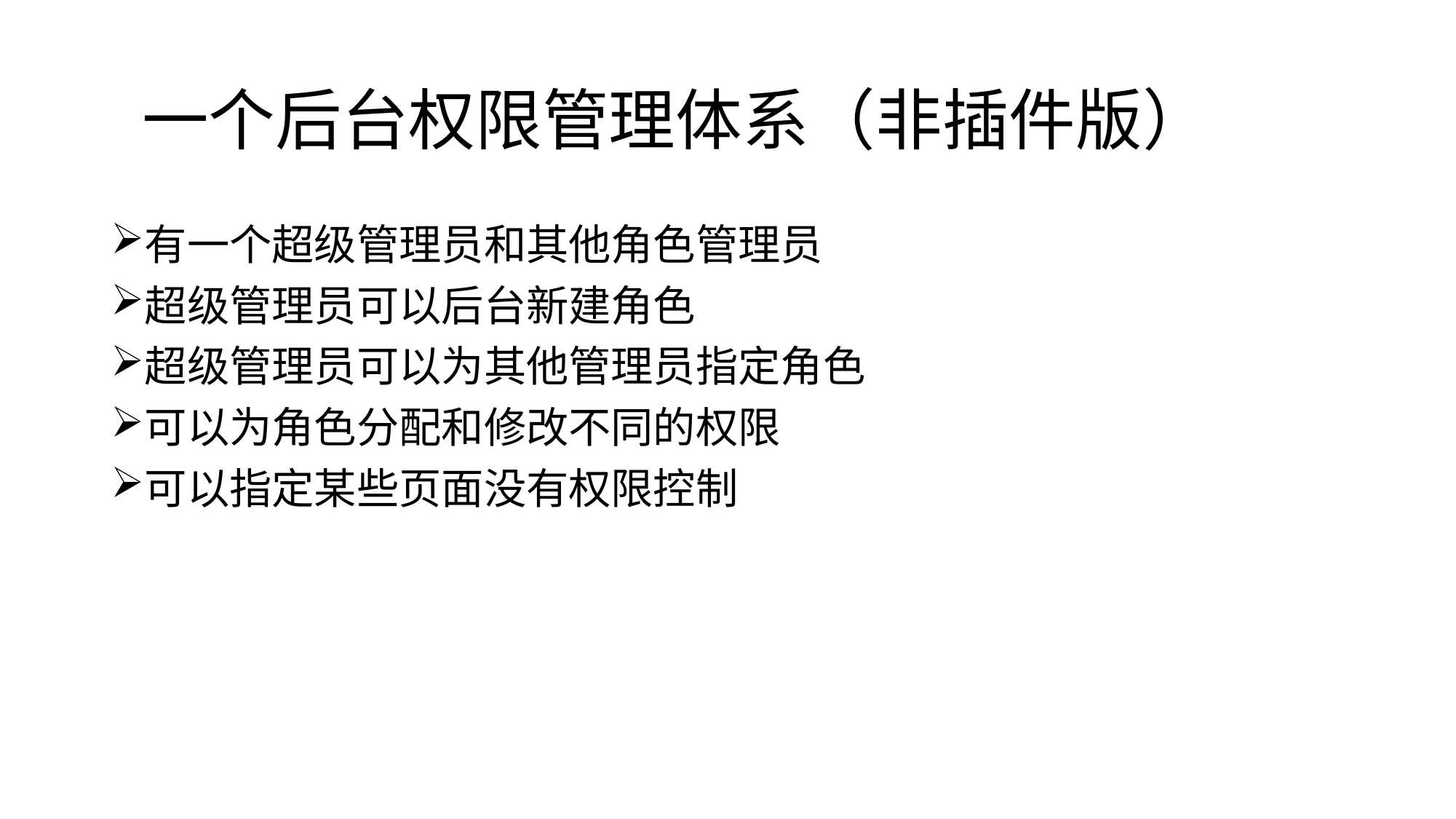

# 一个后台权限管理体系（非插件版）
有一个超级管理员和其他角色管理员
超级管理员可以后台新建角色
超级管理员可以为其他管理员指定角色
可以为角色分配和修改不同的权限
可以指定某些页面没有权限控制